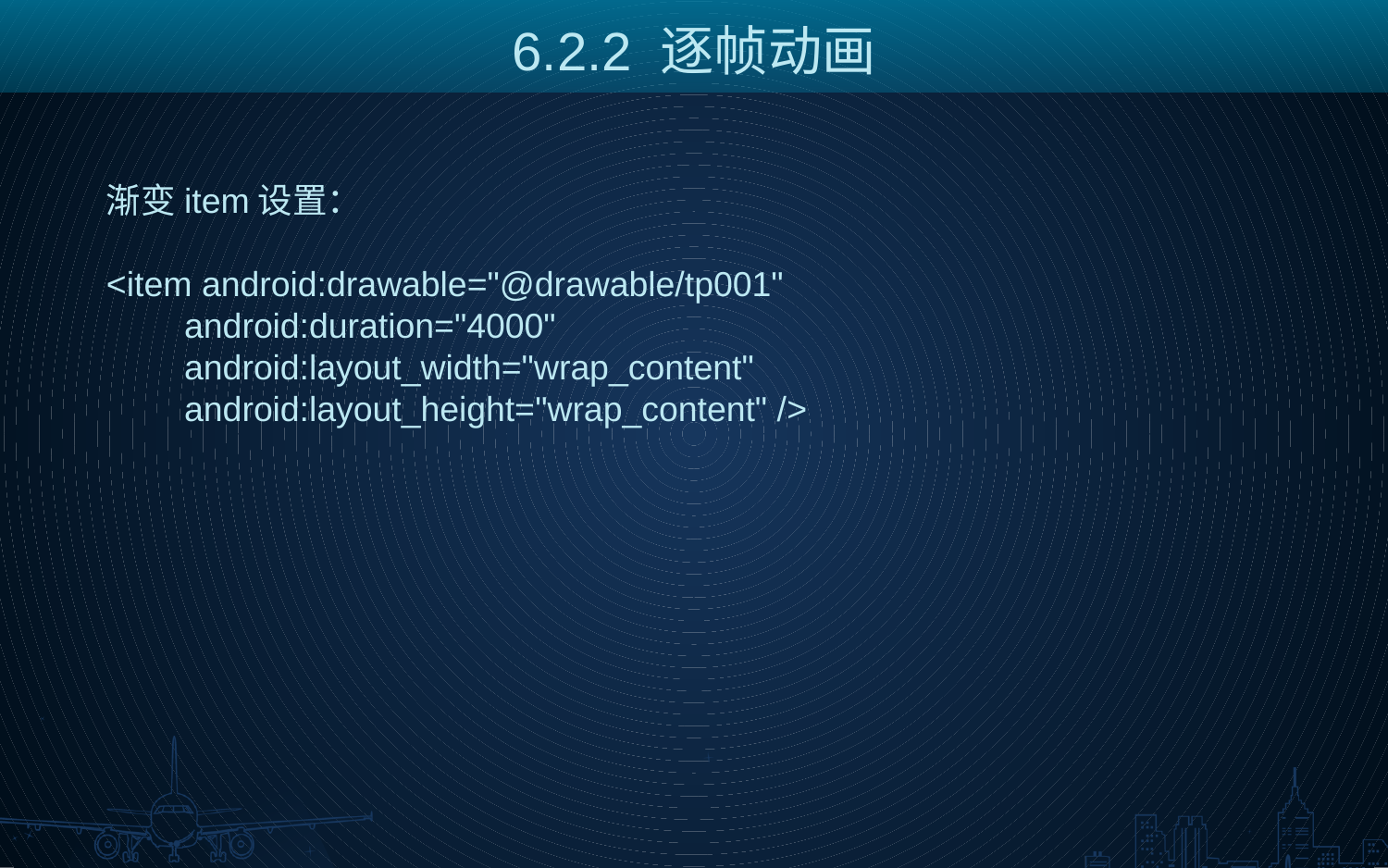

6.2.2 逐帧动画
渐变item设置：

<item android:drawable="@drawable/tp001"
        android:duration="4000"
        android:layout_width="wrap_content"
        android:layout_height="wrap_content" />